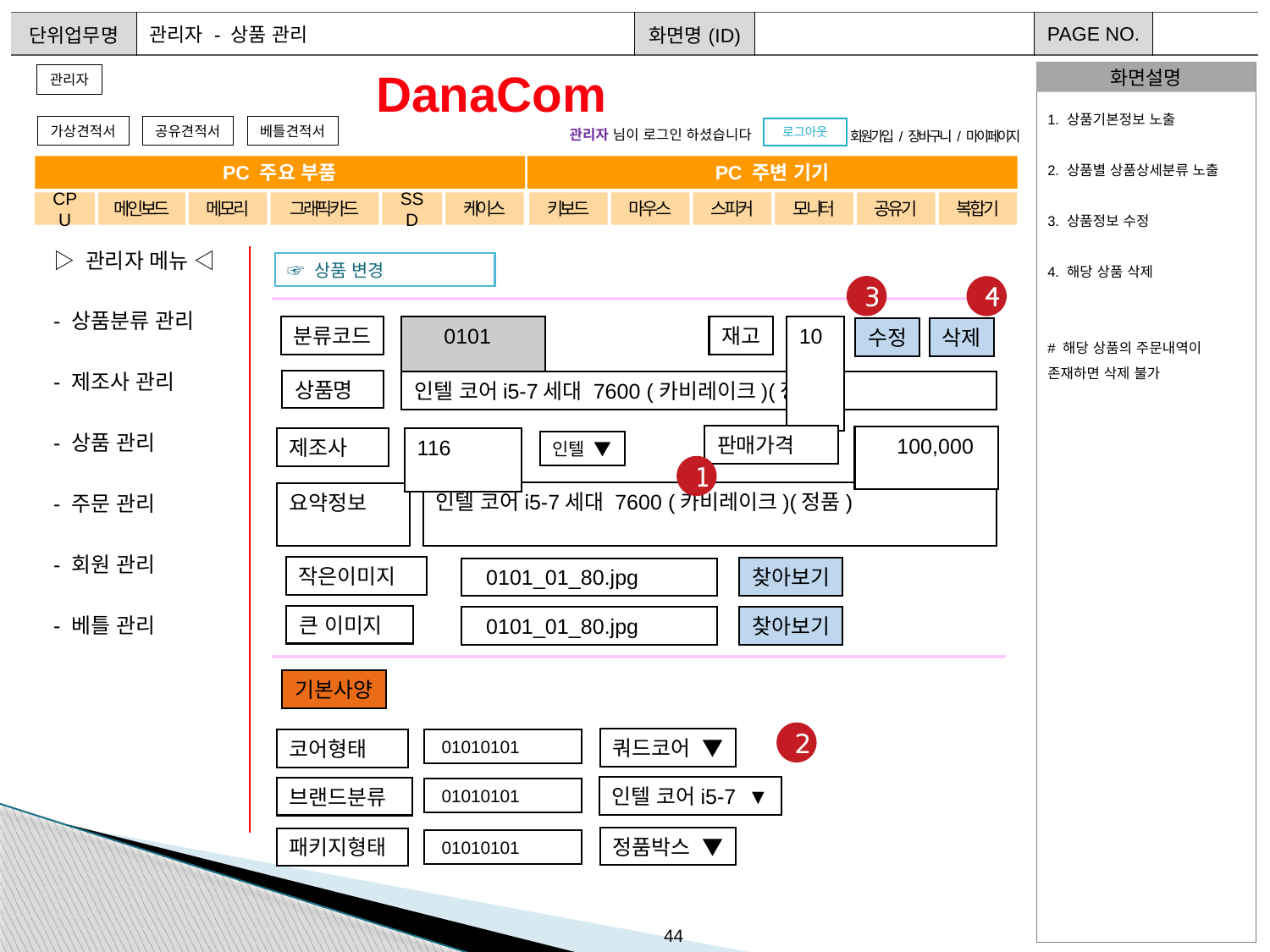

| 단위업무명 | 관리자 - 상품 관리 | 화면명(ID) |  | PAGE NO. |  |
| --- | --- | --- | --- | --- | --- |
DanaCom
관리자
가상견적서
공유견적서
베틀견적서
로그아웃
관리자 님이 로그인 하셨습니다
회원가입 / 장바구니 / 마이페이지
PC 주요 부품
PC 주변 기기
CPU
메인보드
메모리
그래픽카드
SSD
케이스
키보드
마우스
스피커
모니터
공유기
복합기
화면설명

1. 상품기본정보 노출

2. 상품별 상품상세분류 노출

3. 상품정보 수정

4. 해당 상품 삭제

# 해당 상품의 주문내역이 존재하면 삭제 불가

▷ 관리자 메뉴 ◁

- 상품분류 관리

- 제조사 관리

- 상품 관리

- 주문 관리

- 회원 관리

- 베틀 관리
☞ 상품 변경
3
4
분류코드
     0101
재고
10
수정
삭제
상품명
인텔 코어i5-7세대 7600 (카비레이크)(정품)
판매가격
     100,000
제조사
116
인텔  ▼
1
인텔 코어i5-7세대 7600 (카비레이크)(정품)

요약정보

작은이미지
찾아보기
  0101_01_80.jpg
큰 이미지
찾아보기
  0101_01_80.jpg
기본사양
2
쿼드코어  ▼
코어형태
 01010101
인텔 코어i5-7  ▼
브랜드분류
 01010101
정품박스  ▼
패키지형태
 01010101
44